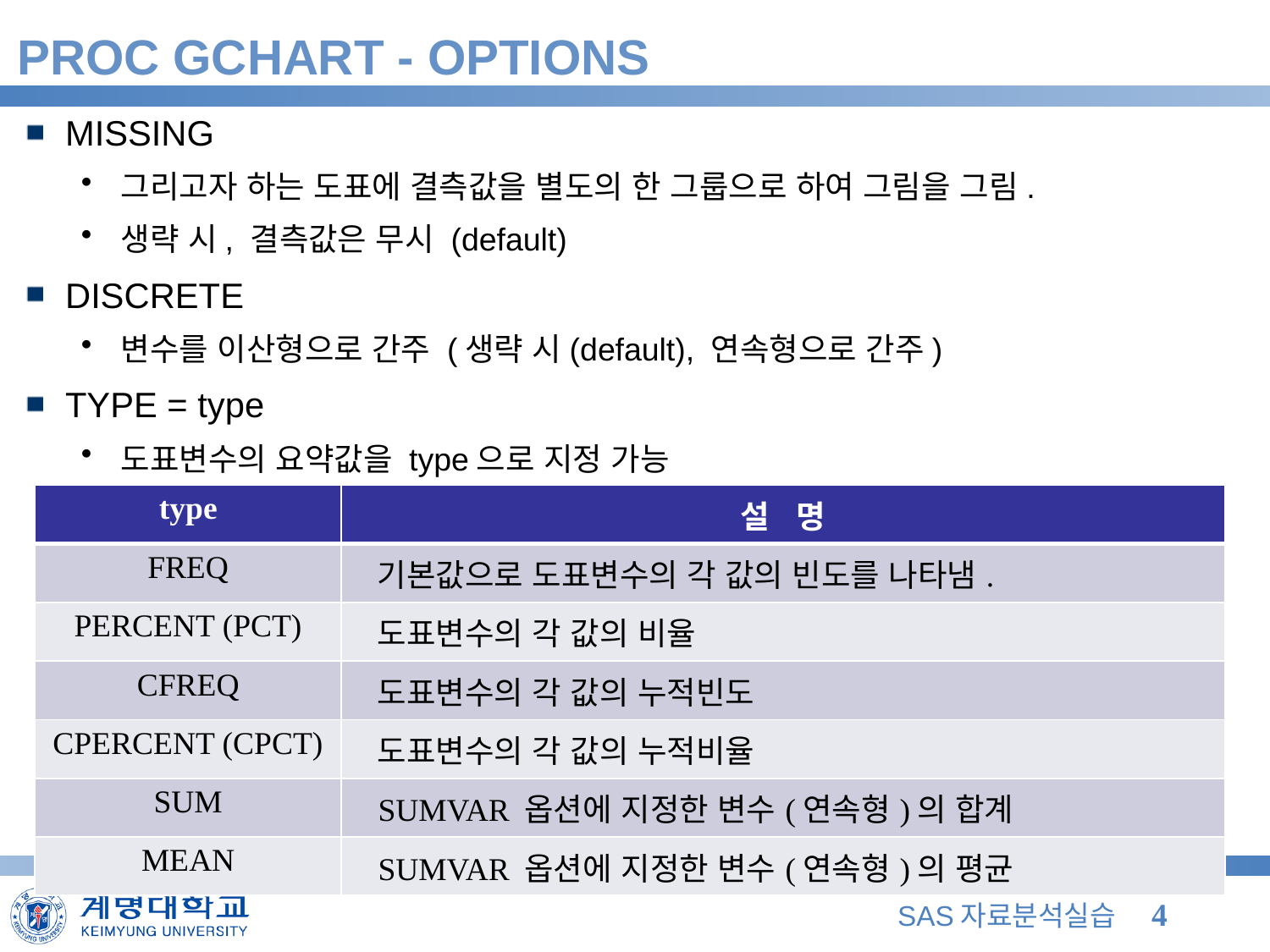

# PROC GCHART - OPTIONS
MISSING
그리고자 하는 도표에 결측값을 별도의 한 그룹으로 하여 그림을 그림.
생략 시, 결측값은 무시 (default)
DISCRETE
변수를 이산형으로 간주 (생략 시(default), 연속형으로 간주)
TYPE = type
도표변수의 요약값을 type으로 지정 가능
| type | 설 명 |
| --- | --- |
| FREQ | 기본값으로 도표변수의 각 값의 빈도를 나타냄. |
| PERCENT (PCT) | 도표변수의 각 값의 비율 |
| CFREQ | 도표변수의 각 값의 누적빈도 |
| CPERCENT (CPCT) | 도표변수의 각 값의 누적비율 |
| SUM | SUMVAR 옵션에 지정한 변수(연속형)의 합계 |
| MEAN | SUMVAR 옵션에 지정한 변수(연속형)의 평균 |